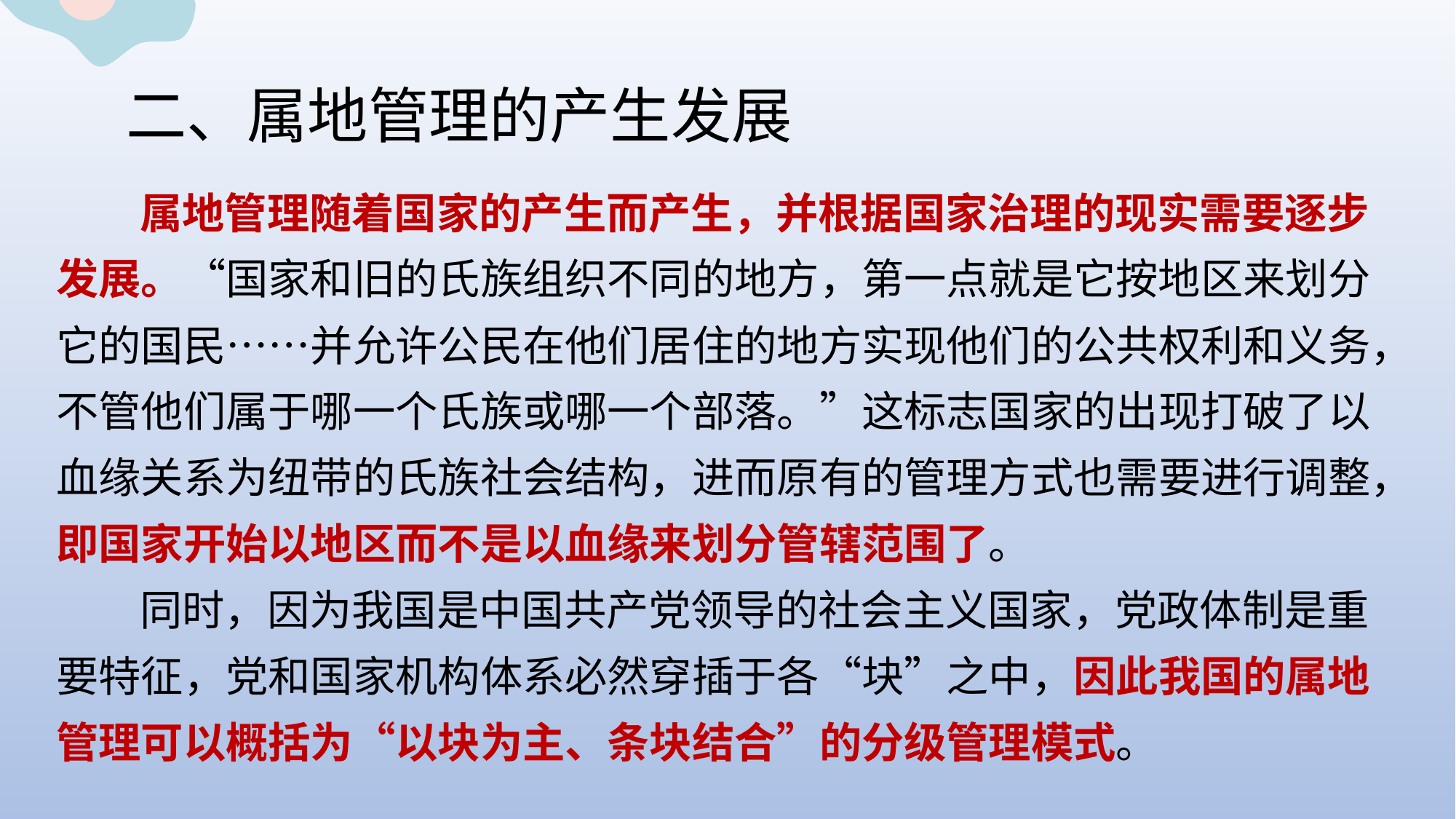

# 二、属地管理的产生发展
  属地管理随着国家的产生而产生，并根据国家治理的现实需要逐步发展。“国家和旧的氏族组织不同的地方，第一点就是它按地区来划分它的国民……并允许公民在他们居住的地方实现他们的公共权利和义务，不管他们属于哪一个氏族或哪一个部落。”这标志国家的出现打破了以血缘关系为纽带的氏族社会结构，进而原有的管理方式也需要进行调整，即国家开始以地区而不是以血缘来划分管辖范围了。
  同时，因为我国是中国共产党领导的社会主义国家，党政体制是重要特征，党和国家机构体系必然穿插于各“块”之中，因此我国的属地管理可以概括为“以块为主、条块结合”的分级管理模式。